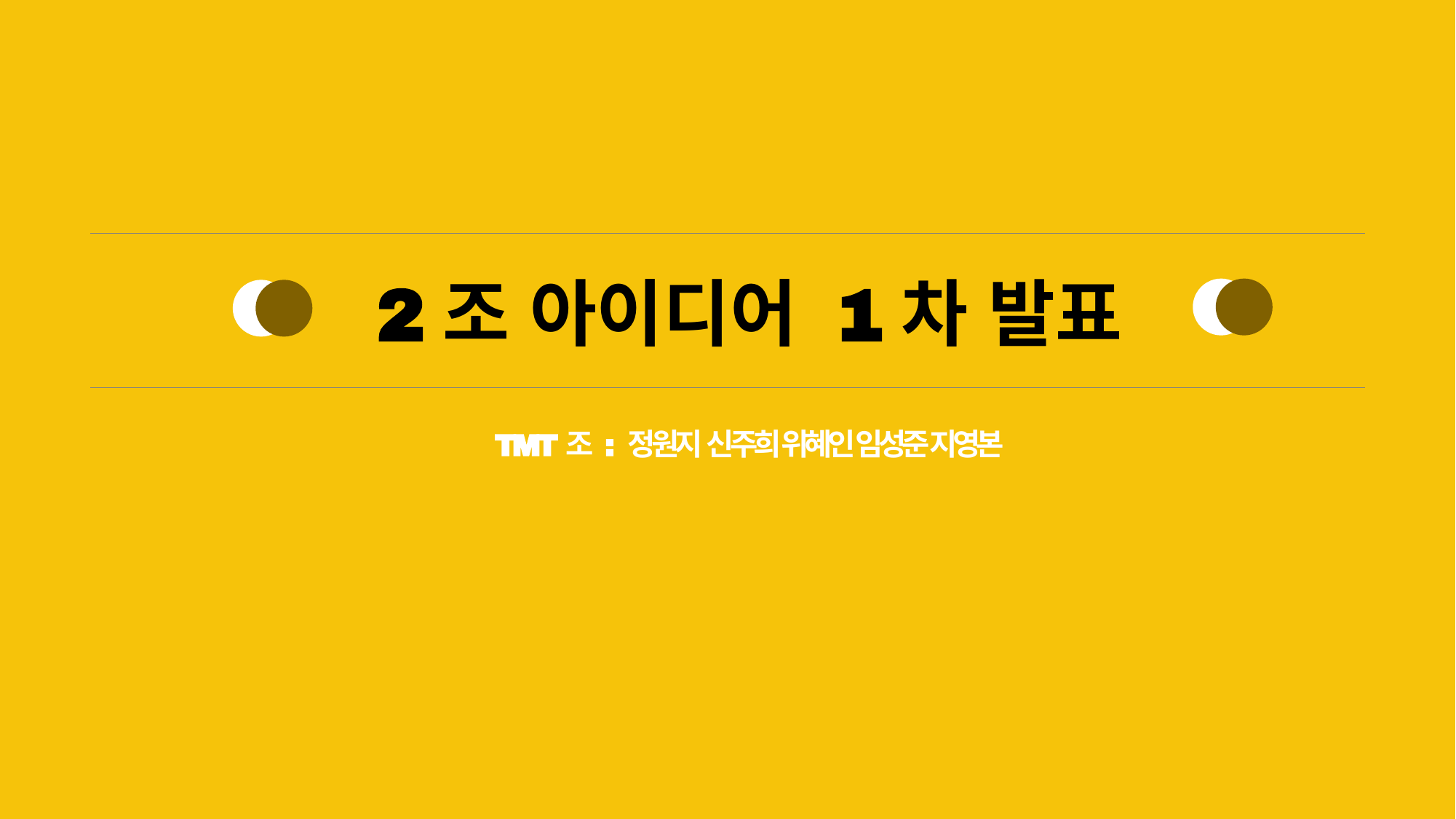

2조 아이디어 1차 발표

TMT조 : 정원지  신주희 위혜인 임성준 지영본